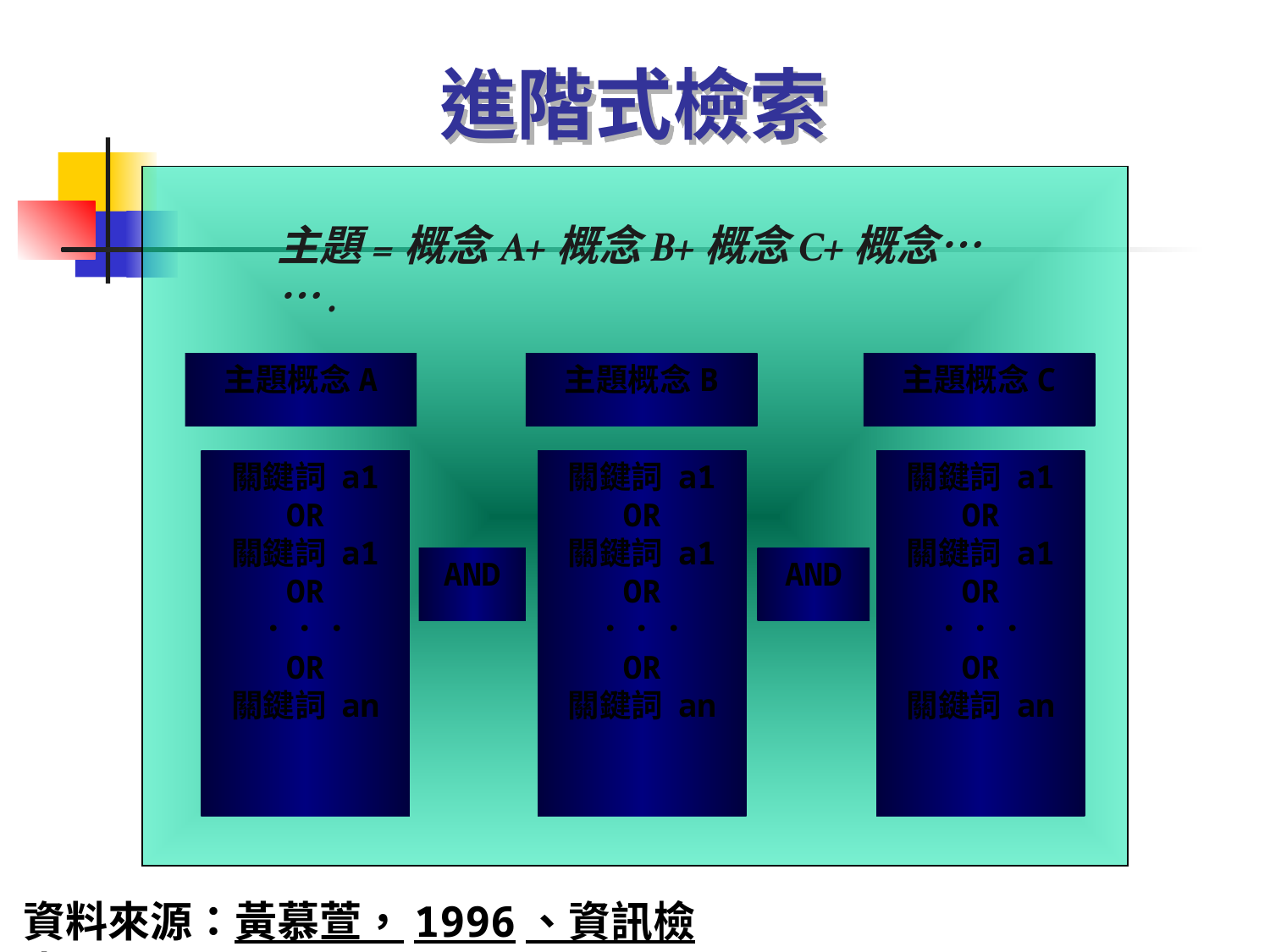

進階式檢索

主題=概念A+概念B+概念C+概念…….
主題概念C
主題概念A
主題概念B
關鍵詞 a1
OR
關鍵詞 a1
OR
．．．
OR
關鍵詞 an
關鍵詞 a1
OR
關鍵詞 a1
OR
．．．
OR
關鍵詞 an
關鍵詞 a1
OR
關鍵詞 a1
OR
．．．
OR
關鍵詞 an
AND
AND
資料來源：黃慕萱，1996、資訊檢索